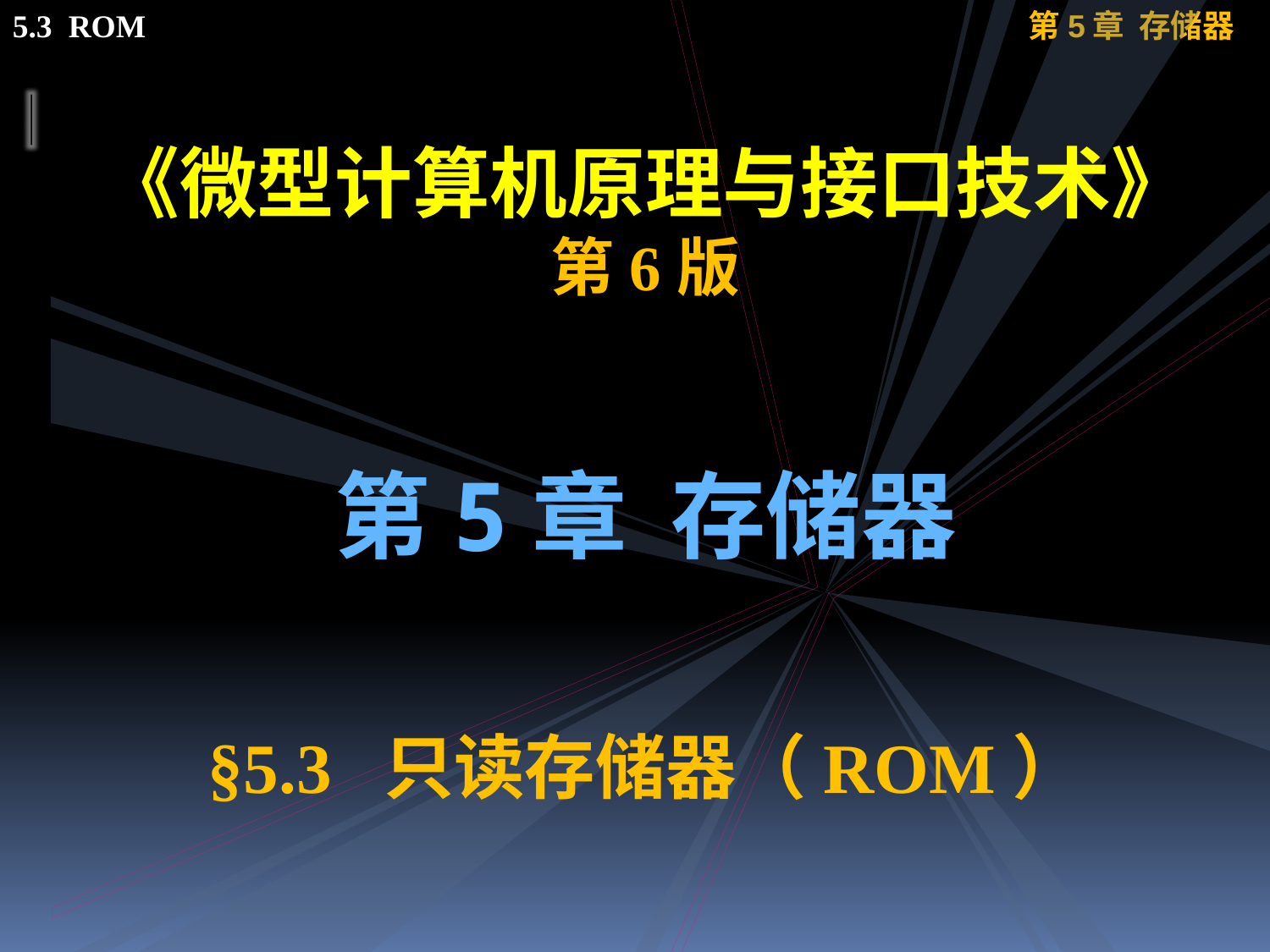

《微型计算机原理与接口技术》
第6版

第5章  存储器

§5.3  只读存储器（ROM）
#